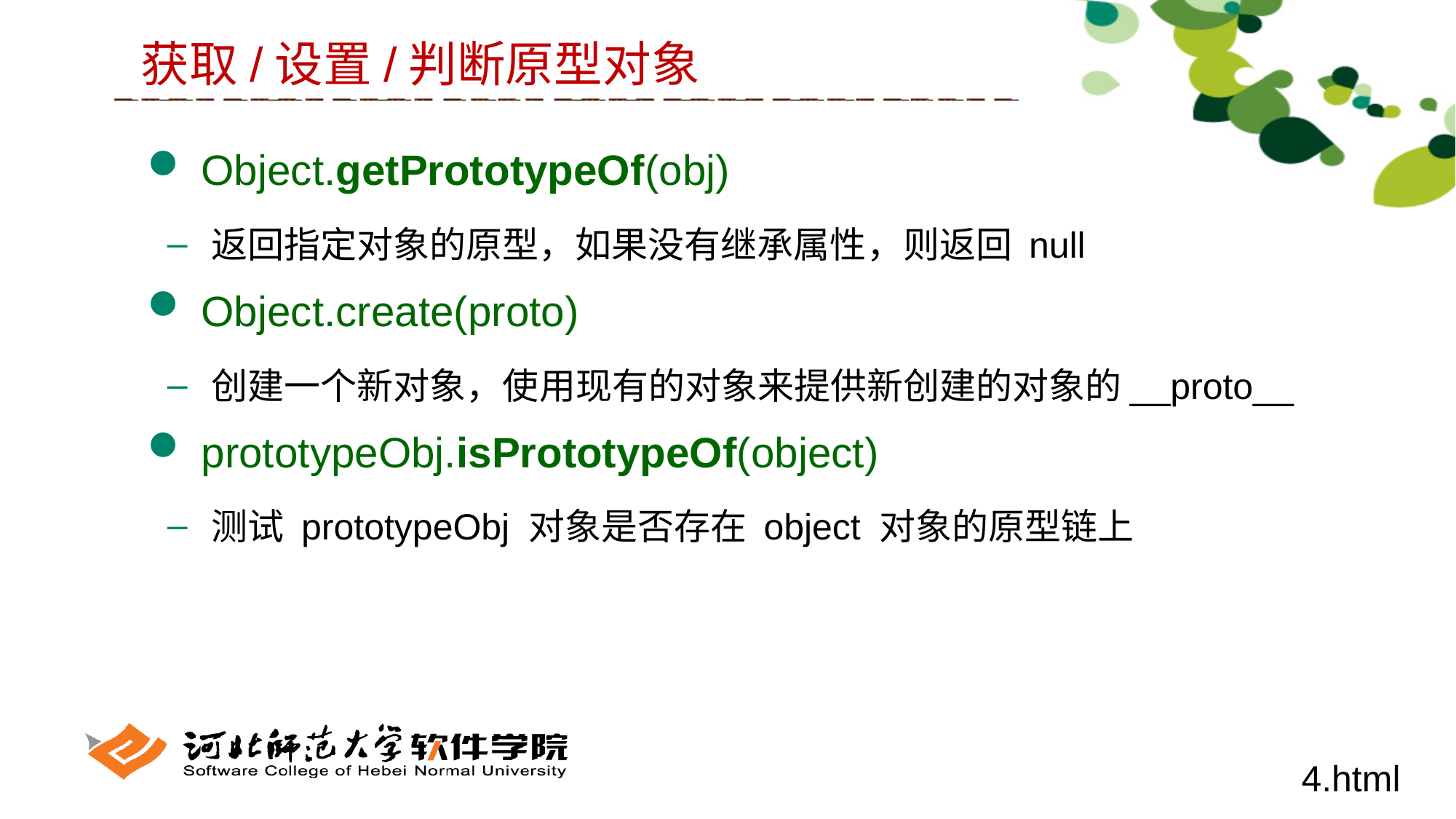

获取/设置/判断原型对象
 Object.getPrototypeOf(obj)
 返回指定对象的原型，如果没有继承属性，则返回 null
 Object.create(proto)
 创建一个新对象，使用现有的对象来提供新创建的对象的__proto__
 prototypeObj.isPrototypeOf(object)
 测试 prototypeObj 对象是否存在 object 对象的原型链上
4.html